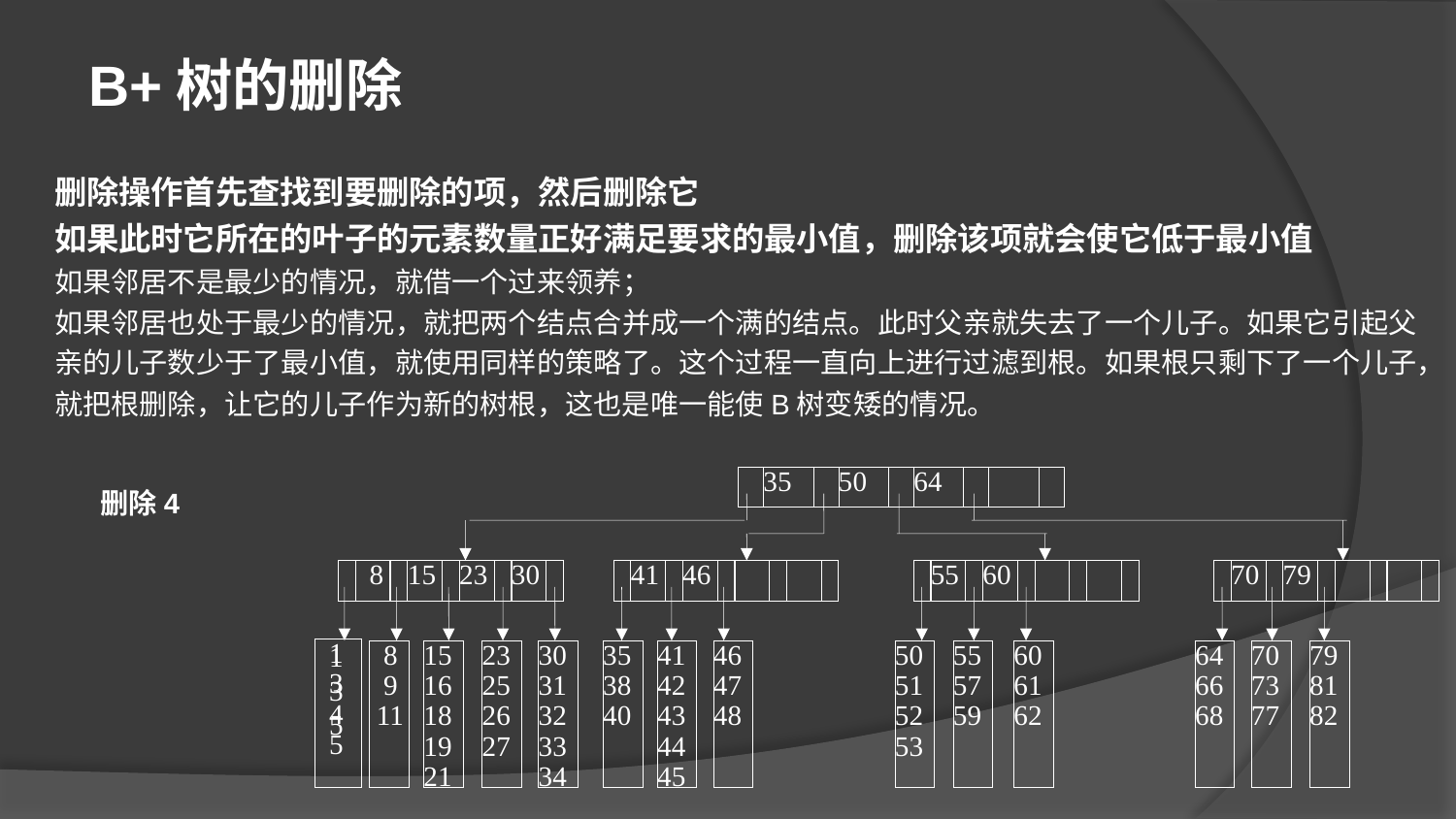

B+树的删除
删除操作首先查找到要删除的项，然后删除它
如果此时它所在的叶子的元素数量正好满足要求的最小值，删除该项就会使它低于最小值
如果邻居不是最少的情况，就借一个过来领养；
如果邻居也处于最少的情况，就把两个结点合并成一个满的结点。此时父亲就失去了一个儿子。如果它引起父亲的儿子数少于了最小值，就使用同样的策略了。这个过程一直向上进行过滤到根。如果根只剩下了一个儿子，就把根删除，让它的儿子作为新的树根，这也是唯一能使B树变矮的情况。

35

50

64

  8

15

23

30

41

46

55

60

70

79

  8
  9
 11
15
16
18
19
21
23
25
26
27
30
31
32
33
34
35
38
40
41
42
43
44
45
46
47
48
50
51
52
53
55
57
59
60
61
62
64
66
68
70
73
77
79
81
82
删除4
  1
  3
  4
  5
  1
  3
  5